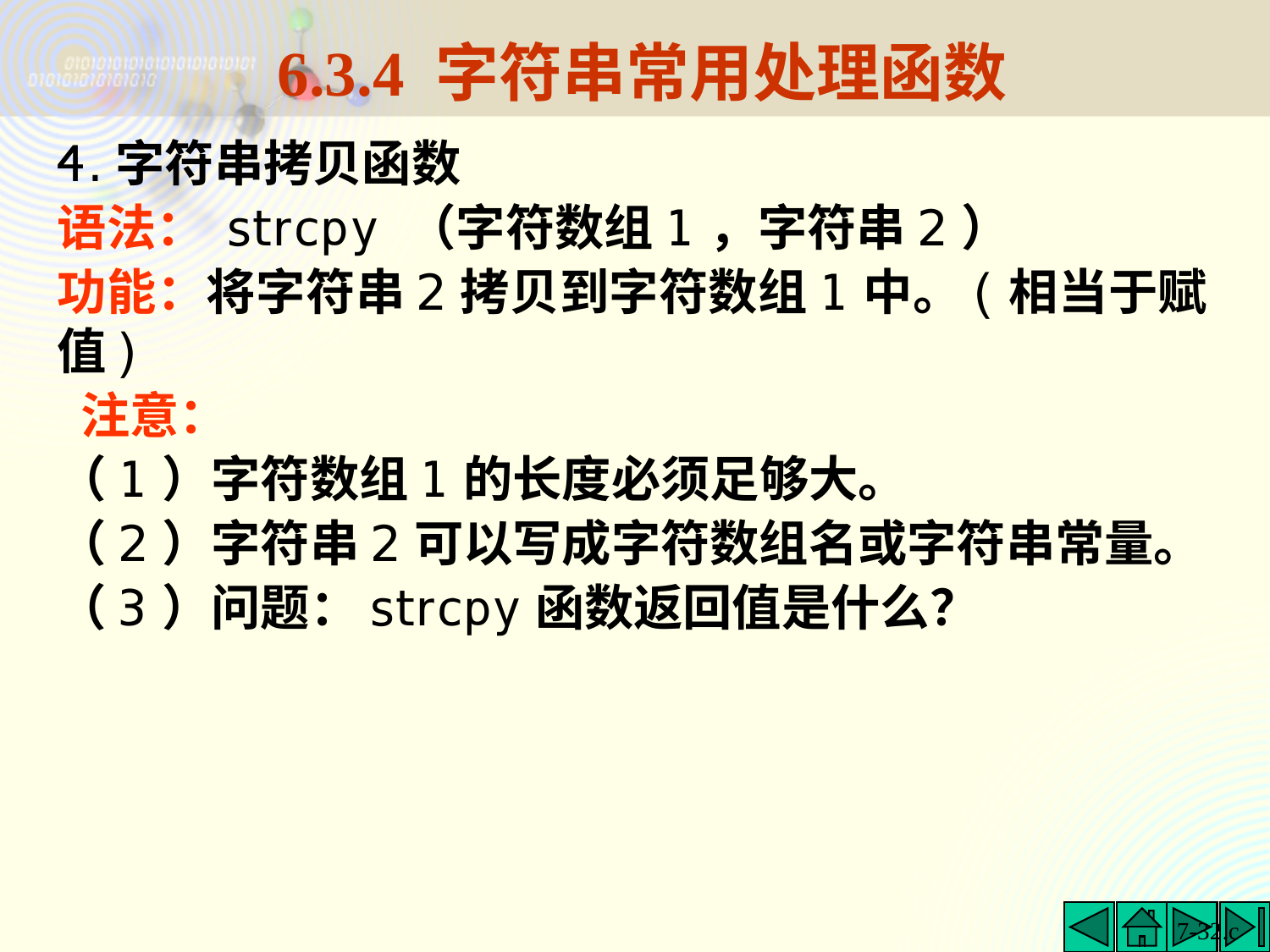

6.3.4 字符串常用处理函数
4.字符串拷贝函数
语法： strcpy （字符数组1，字符串2）
功能：将字符串2拷贝到字符数组1中。(相当于赋值)
 注意：
（1）字符数组1的长度必须足够大。
（2）字符串2可以写成字符数组名或字符串常量。
（3）问题：strcpy函数返回值是什么？
7-32.c